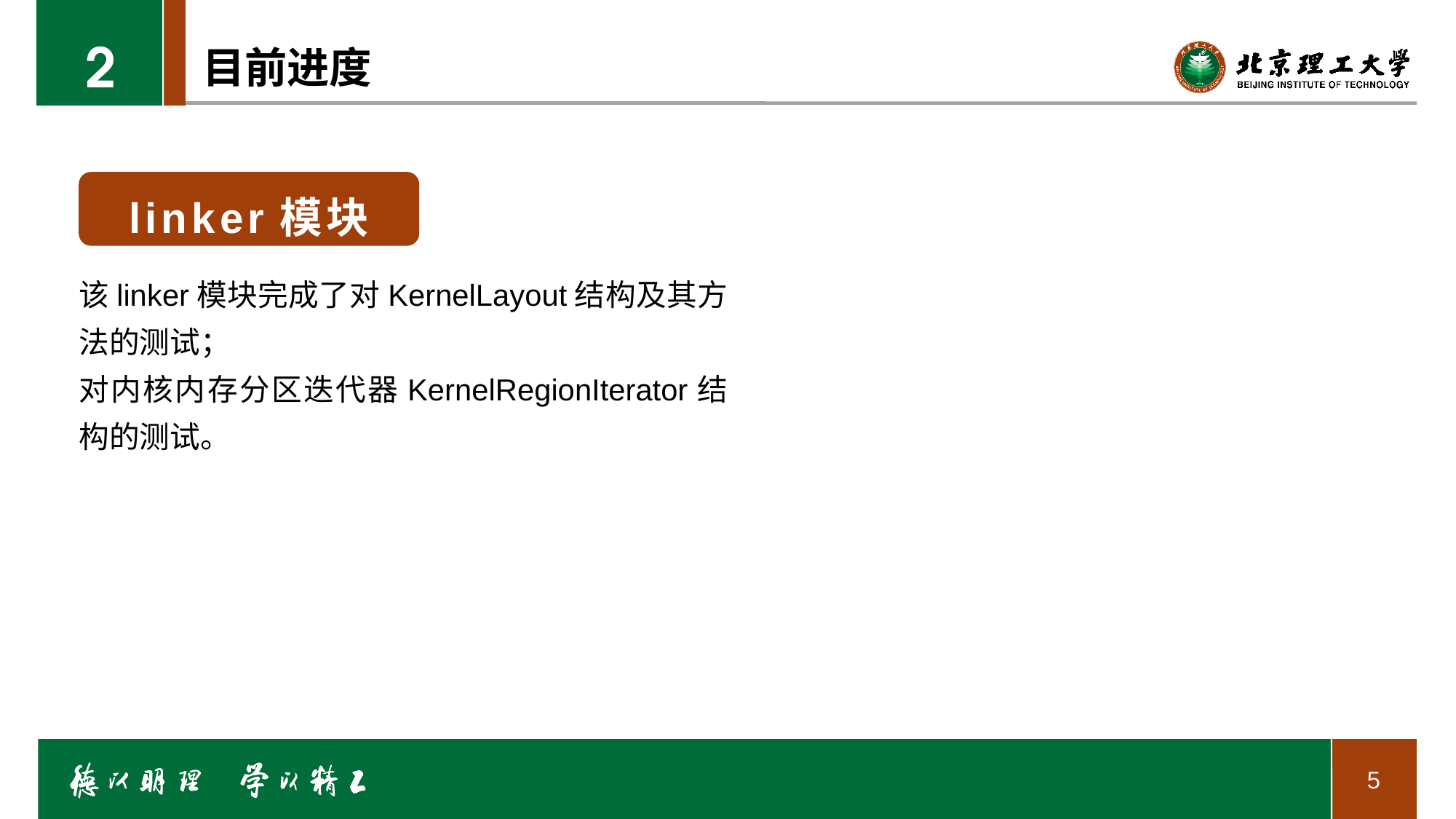

2
# 目前进度
linker模块
该linker模块完成了对KernelLayout结构及其方法的测试；
对内核内存分区迭代器KernelRegionIterator结构的测试。